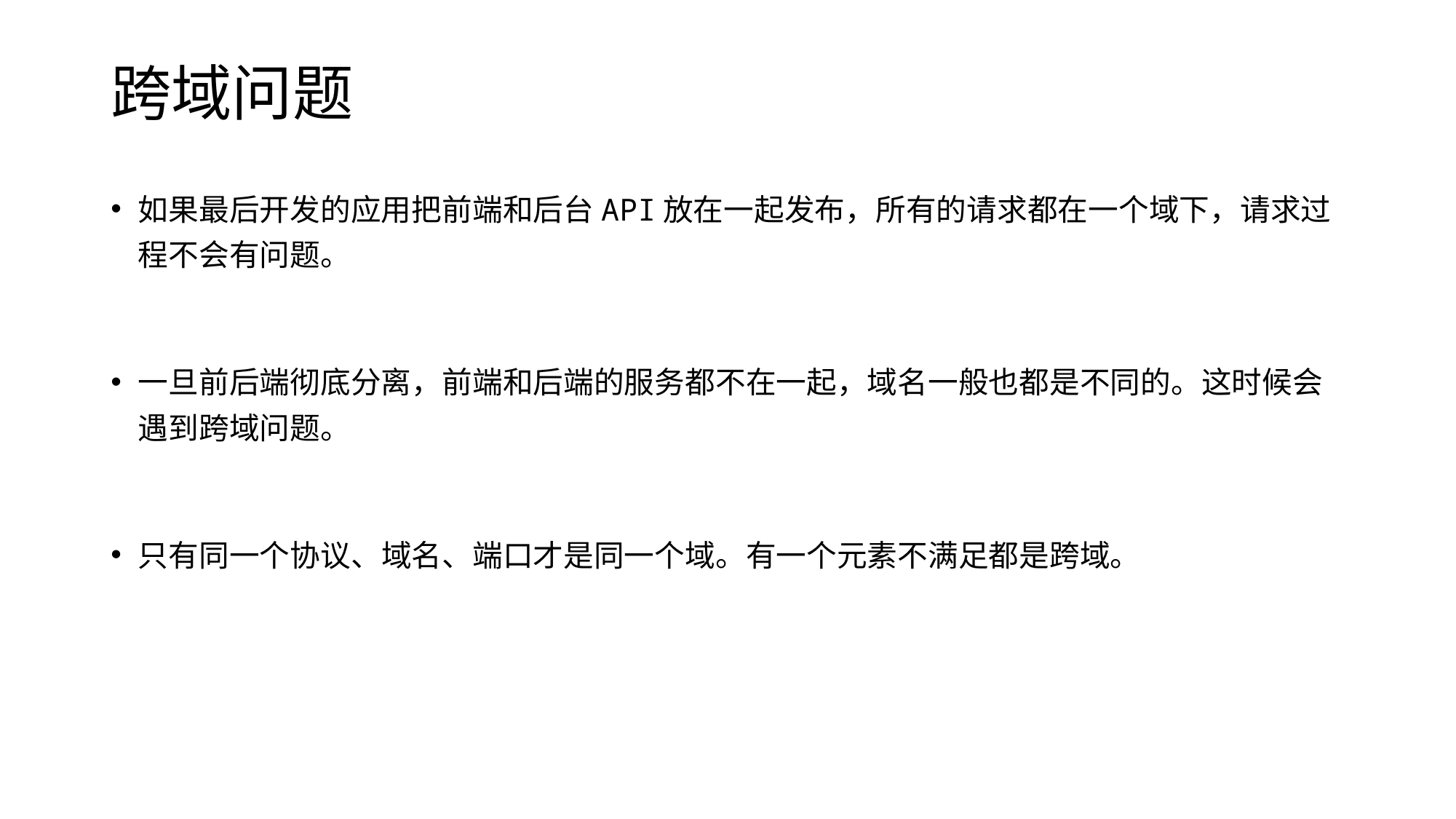

# 跨域问题
如果最后开发的应用把前端和后台API放在一起发布，所有的请求都在一个域下，请求过程不会有问题。

一旦前后端彻底分离，前端和后端的服务都不在一起，域名一般也都是不同的。这时候会遇到跨域问题。

只有同一个协议、域名、端口才是同一个域。有一个元素不满足都是跨域。